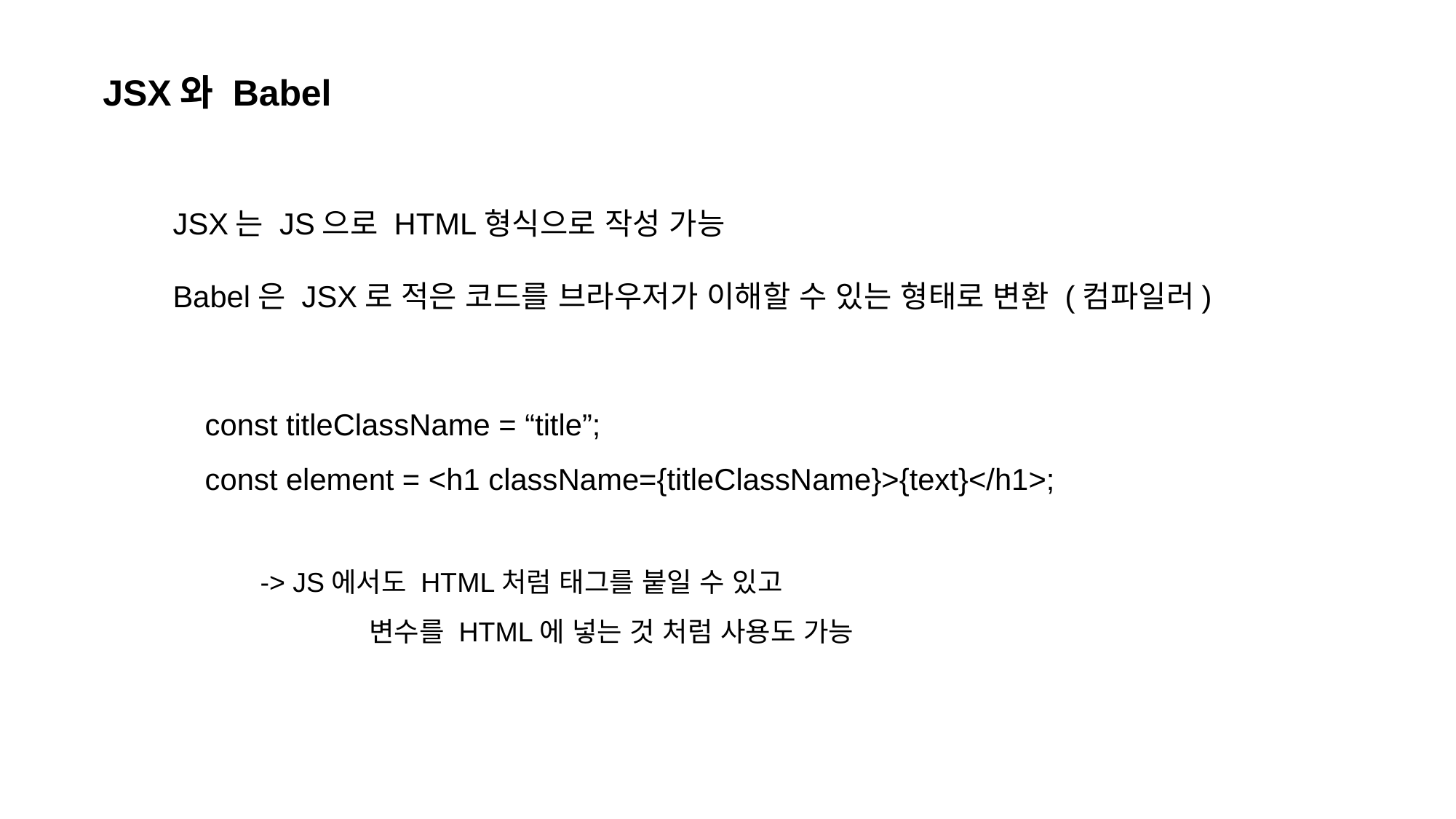

JSX와 Babel
JSX는 JS으로 HTML형식으로 작성 가능
Babel은 JSX로 적은 코드를 브라우저가 이해할 수 있는 형태로 변환 (컴파일러)
const titleClassName = “title”;
const element = <h1 className={titleClassName}>{text}</h1>;
-> JS에서도 HTML처럼 태그를 붙일 수 있고
	변수를 HTML에 넣는 것 처럼 사용도 가능